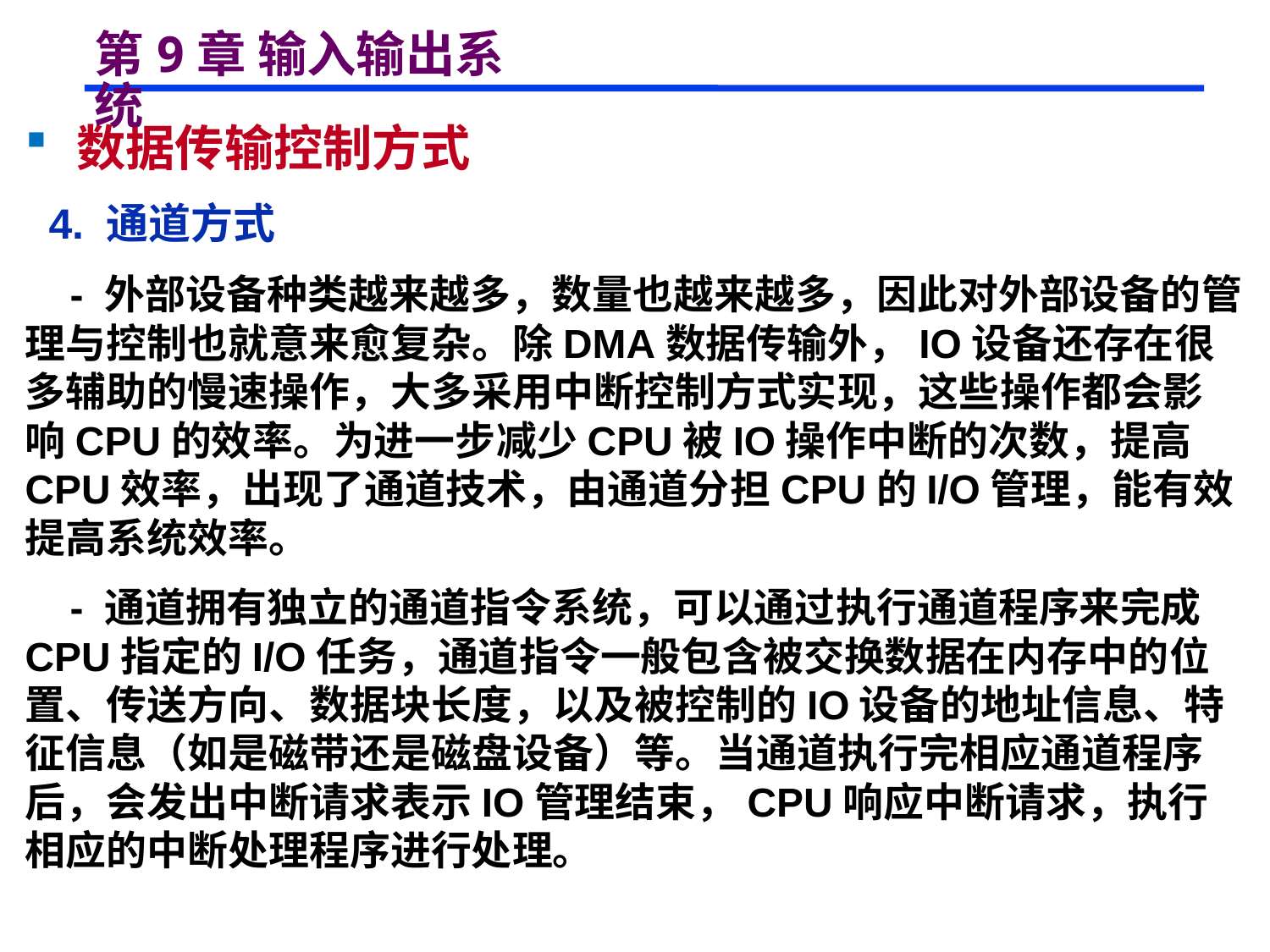

# 第9章 输入输出系统
 数据传输控制方式
  4. 通道方式
    - 外部设备种类越来越多，数量也越来越多，因此对外部设备的管理与控制也就意来愈复杂。除DMA数据传输外，IO设备还存在很多辅助的慢速操作，大多采用中断控制方式实现，这些操作都会影响CPU的效率。为进一步减少CPU被IO操作中断的次数，提高CPU效率，出现了通道技术，由通道分担CPU的I/O管理，能有效提高系统效率。
    - 通道拥有独立的通道指令系统，可以通过执行通道程序来完成CPU指定的I/O任务，通道指令一般包含被交换数据在内存中的位置、传送方向、数据块长度，以及被控制的IO设备的地址信息、特征信息（如是磁带还是磁盘设备）等。当通道执行完相应通道程序后，会发出中断请求表示IO管理结束，CPU响应中断请求，执行相应的中断处理程序进行处理。